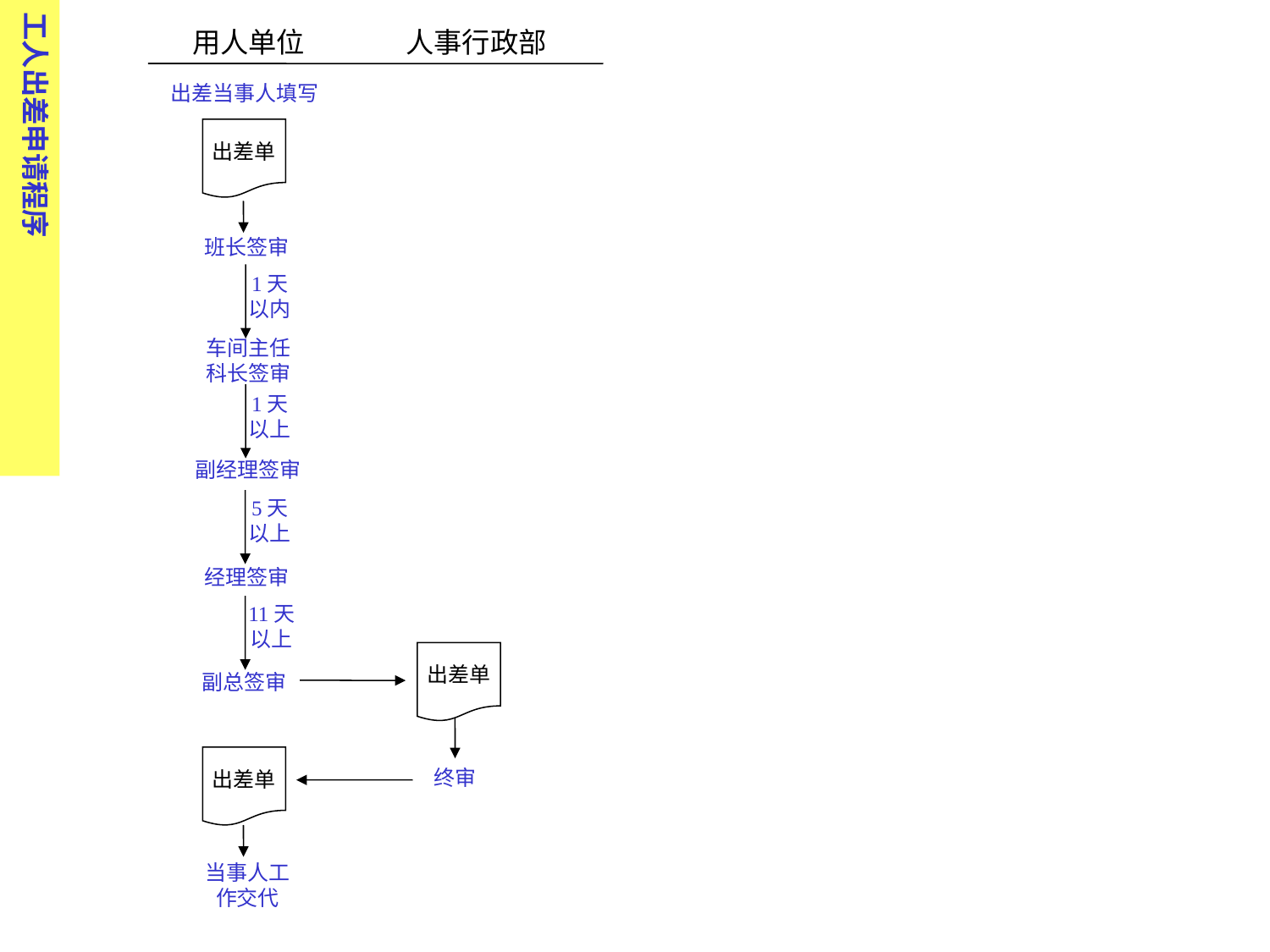

工人出差申请程序
用人单位                人事行政部

出差当事人填写
出差单

班长签审
1天以内

车间主任科长签审
1天以上

副经理签审
5天以上

经理签审
11天以上

出差单
副总签审

出差单
终审

当事人工作交代
19